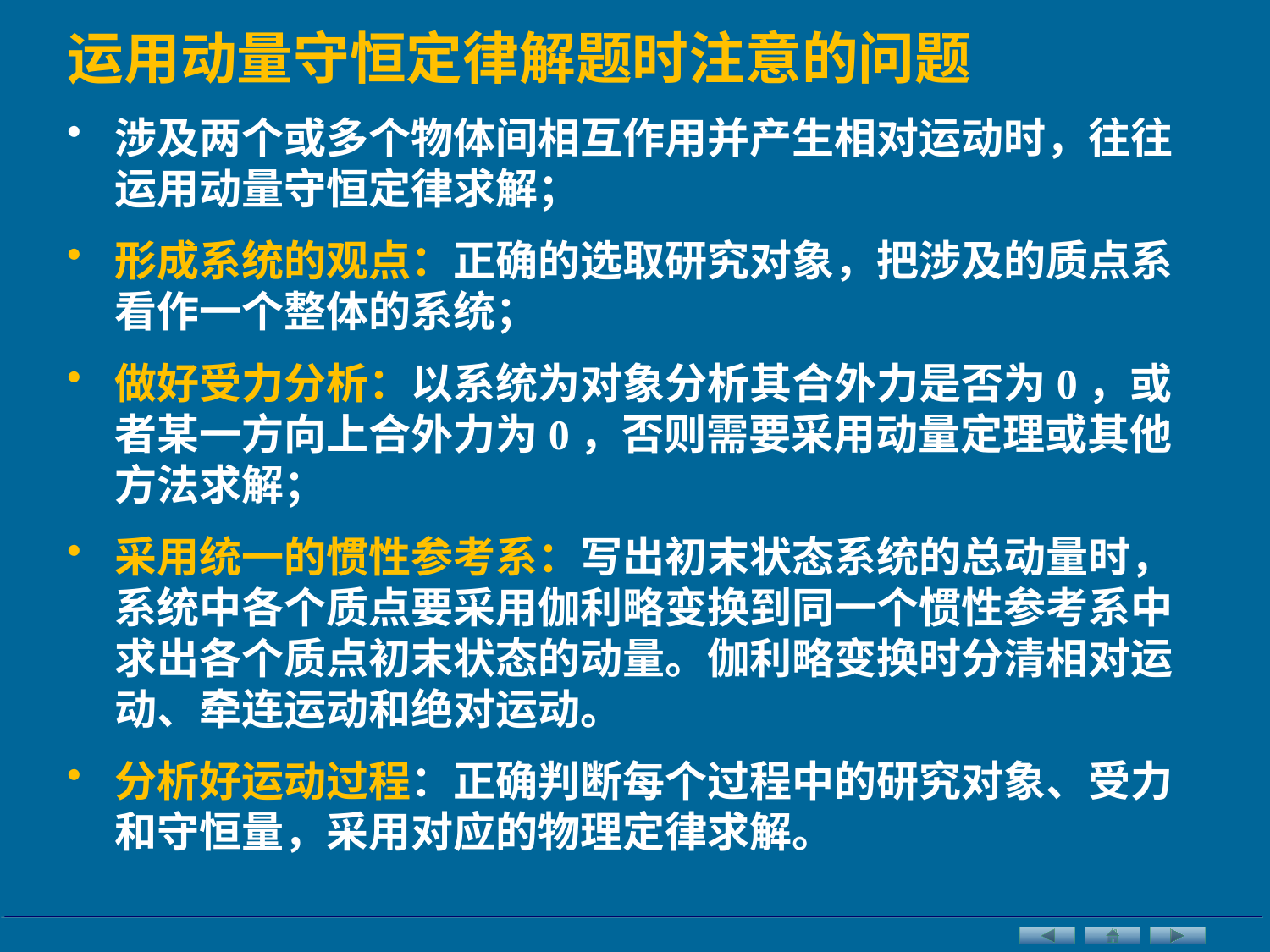

运用动量守恒定律解题时注意的问题
涉及两个或多个物体间相互作用并产生相对运动时，往往运用动量守恒定律求解；
形成系统的观点：正确的选取研究对象，把涉及的质点系看作一个整体的系统；
做好受力分析：以系统为对象分析其合外力是否为0，或者某一方向上合外力为0，否则需要采用动量定理或其他方法求解；
采用统一的惯性参考系：写出初末状态系统的总动量时，系统中各个质点要采用伽利略变换到同一个惯性参考系中求出各个质点初末状态的动量。伽利略变换时分清相对运动、牵连运动和绝对运动。
分析好运动过程：正确判断每个过程中的研究对象、受力和守恒量，采用对应的物理定律求解。